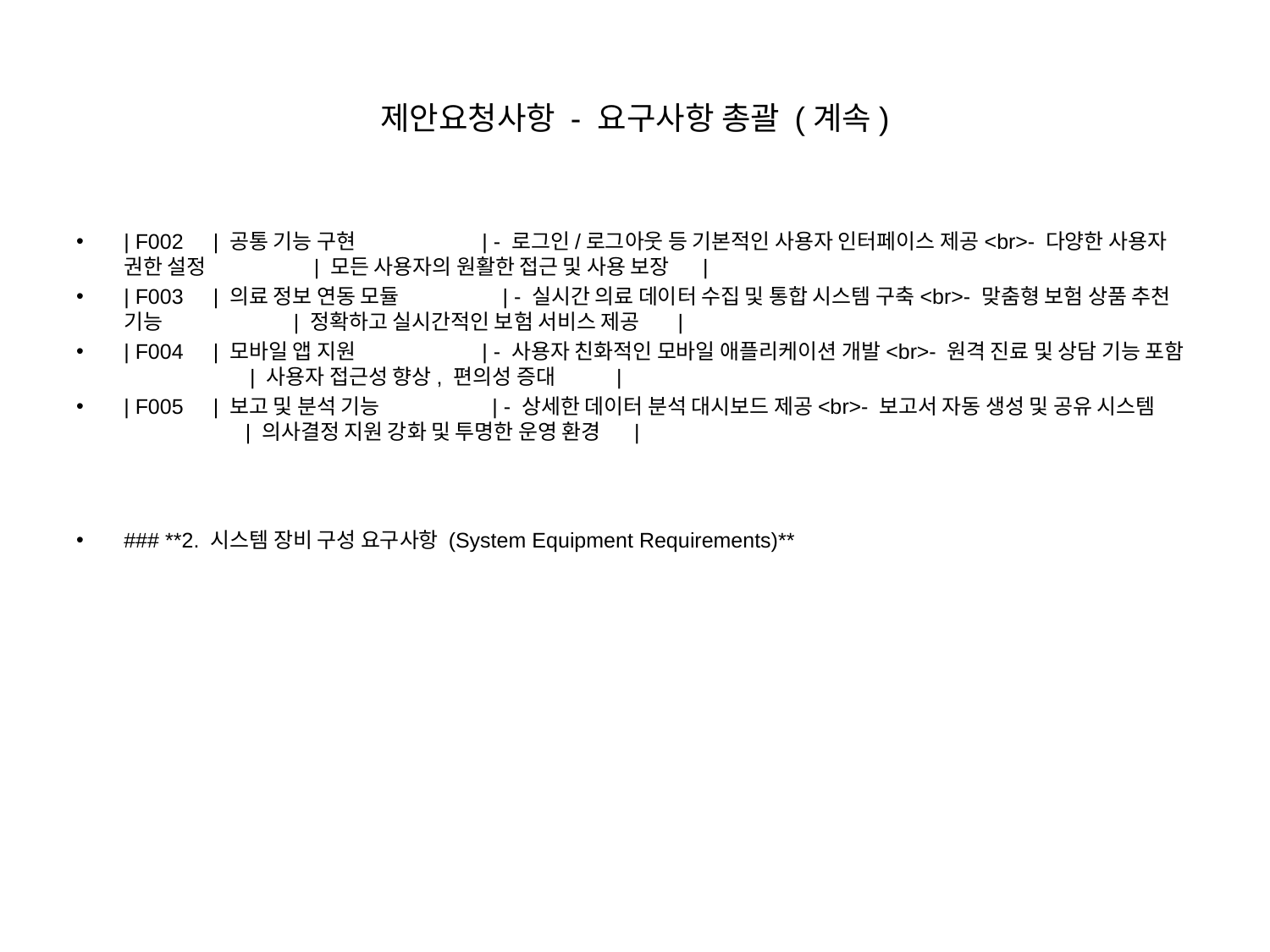

# 제안요청사항 - 요구사항 총괄 (계속)
| F002     | 공통 기능 구현                          | - 로그인/로그아웃 등 기본적인 사용자 인터페이스 제공<br>- 다양한 사용자 권한 설정                      | 모든 사용자의 원활한 접근 및 사용 보장      |
| F003     | 의료 정보 연동 모듈                     | - 실시간 의료 데이터 수집 및 통합 시스템 구축<br>- 맞춤형 보험 상품 추천 기능                           | 정확하고 실시간적인 보험 서비스 제공       |
| F004     | 모바일 앱 지원                          | - 사용자 친화적인 모바일 애플리케이션 개발<br>- 원격 진료 및 상담 기능 포함                            | 사용자 접근성 향상, 편의성 증대            |
| F005     | 보고 및 분석 기능                       | - 상세한 데이터 분석 대시보드 제공<br>- 보고서 자동 생성 및 공유 시스템                                  | 의사결정 지원 강화 및 투명한 운영 환경      |

### **2. 시스템 장비 구성 요구사항 (System Equipment Requirements)**